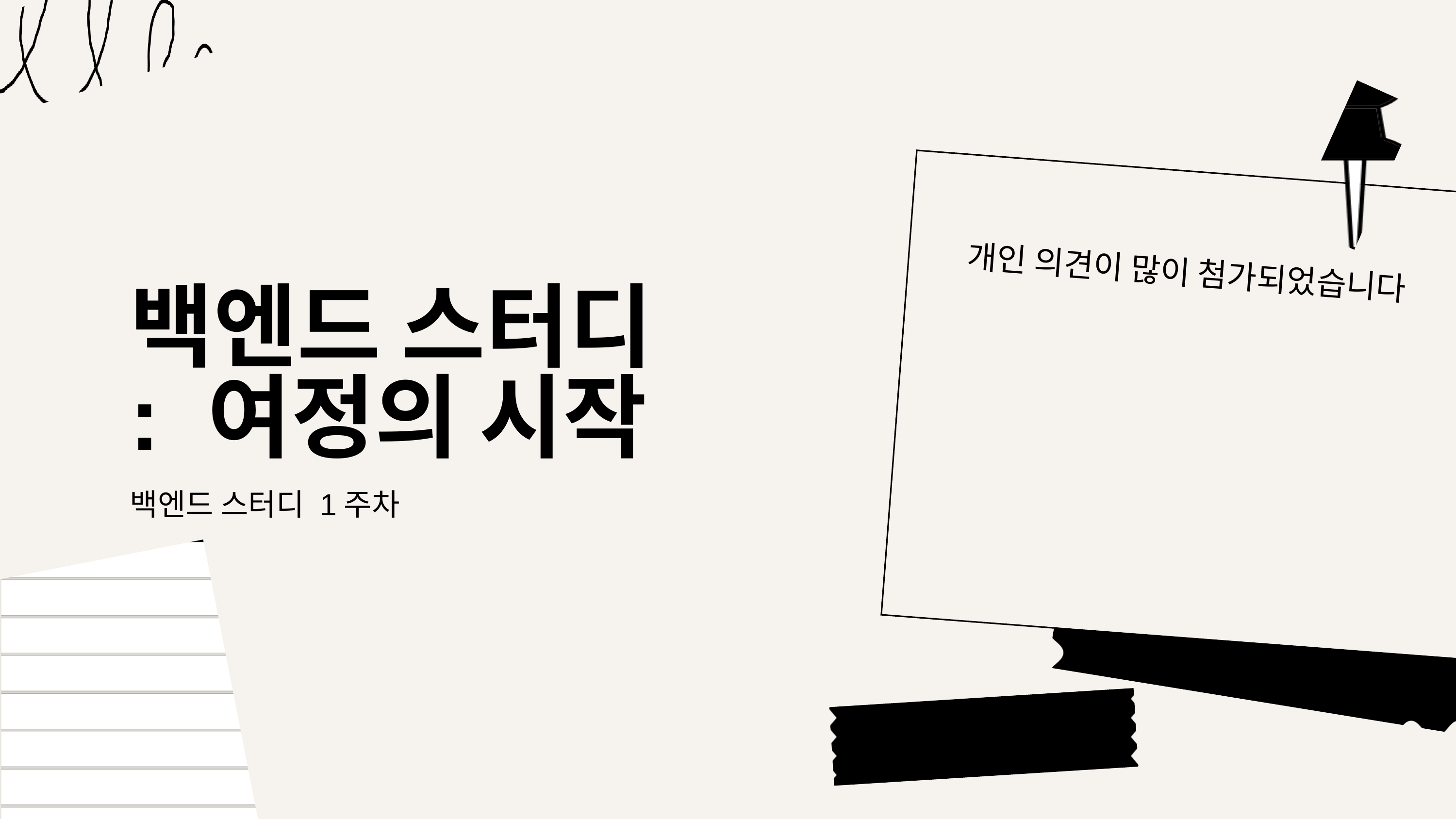

개인 의견이 많이 첨가되었습니다

백엔드 스터디
: 여정의 시작
백엔드 스터디 1주차